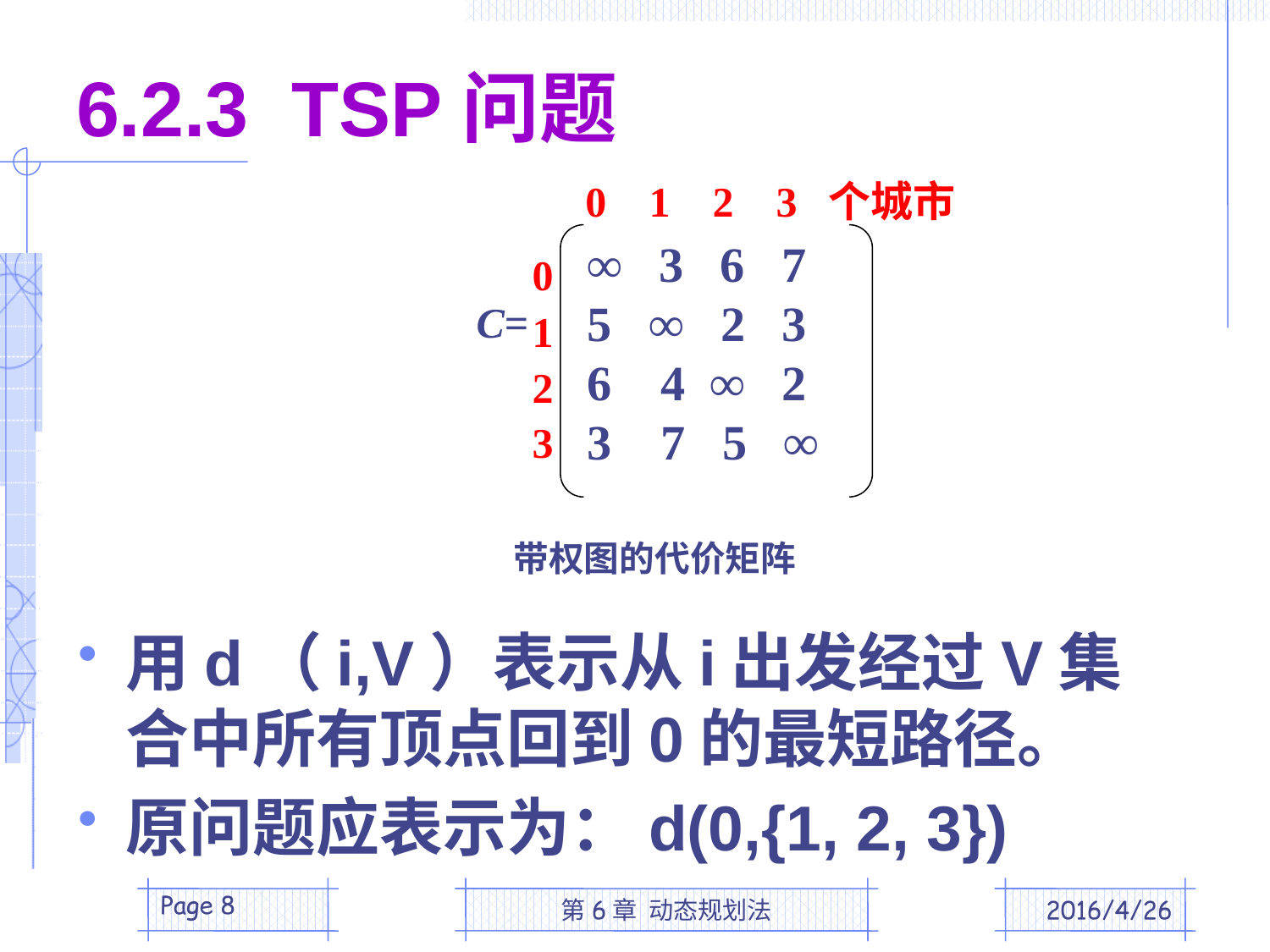

# 6.2.3  TSP问题
0    1    2    3  个城市

C=
 ∞   3   6   7
 5   ∞   2   3
 6    4  ∞   2
 3    7   5   ∞
  带权图的代价矩阵
0    1    2    3
用d（i,V）表示从i出发经过V集合中所有顶点回到0的最短路径。
原问题应表示为：d(0,{1, 2, 3})
Page 8
第6章  动态规划法
2016/4/26